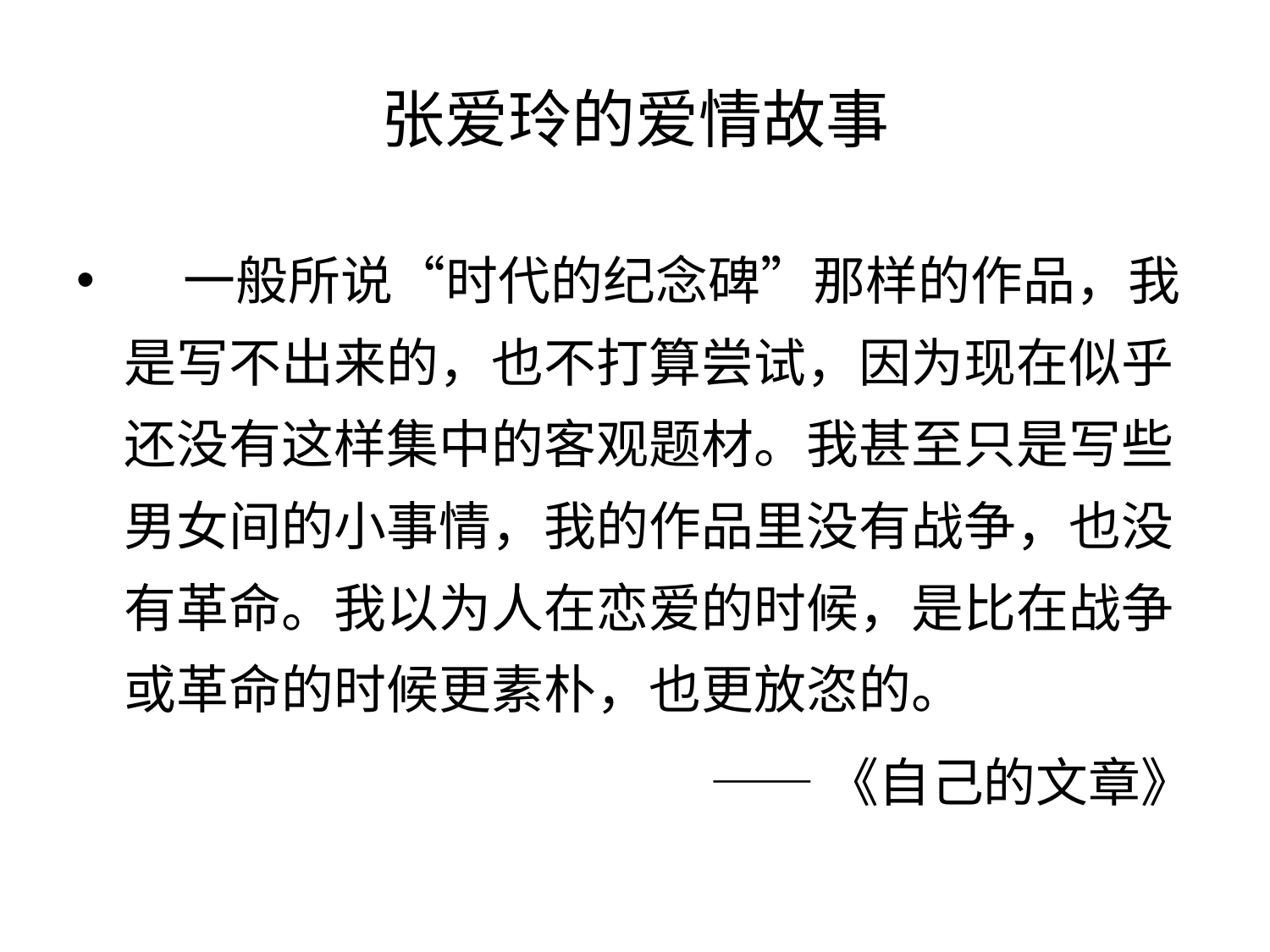

# 张爱玲的爱情故事
    一般所说“时代的纪念碑”那样的作品，我是写不出来的，也不打算尝试，因为现在似乎还没有这样集中的客观题材。我甚至只是写些男女间的小事情，我的作品里没有战争，也没有革命。我以为人在恋爱的时候，是比在战争或革命的时候更素朴，也更放恣的。
——《自己的文章》